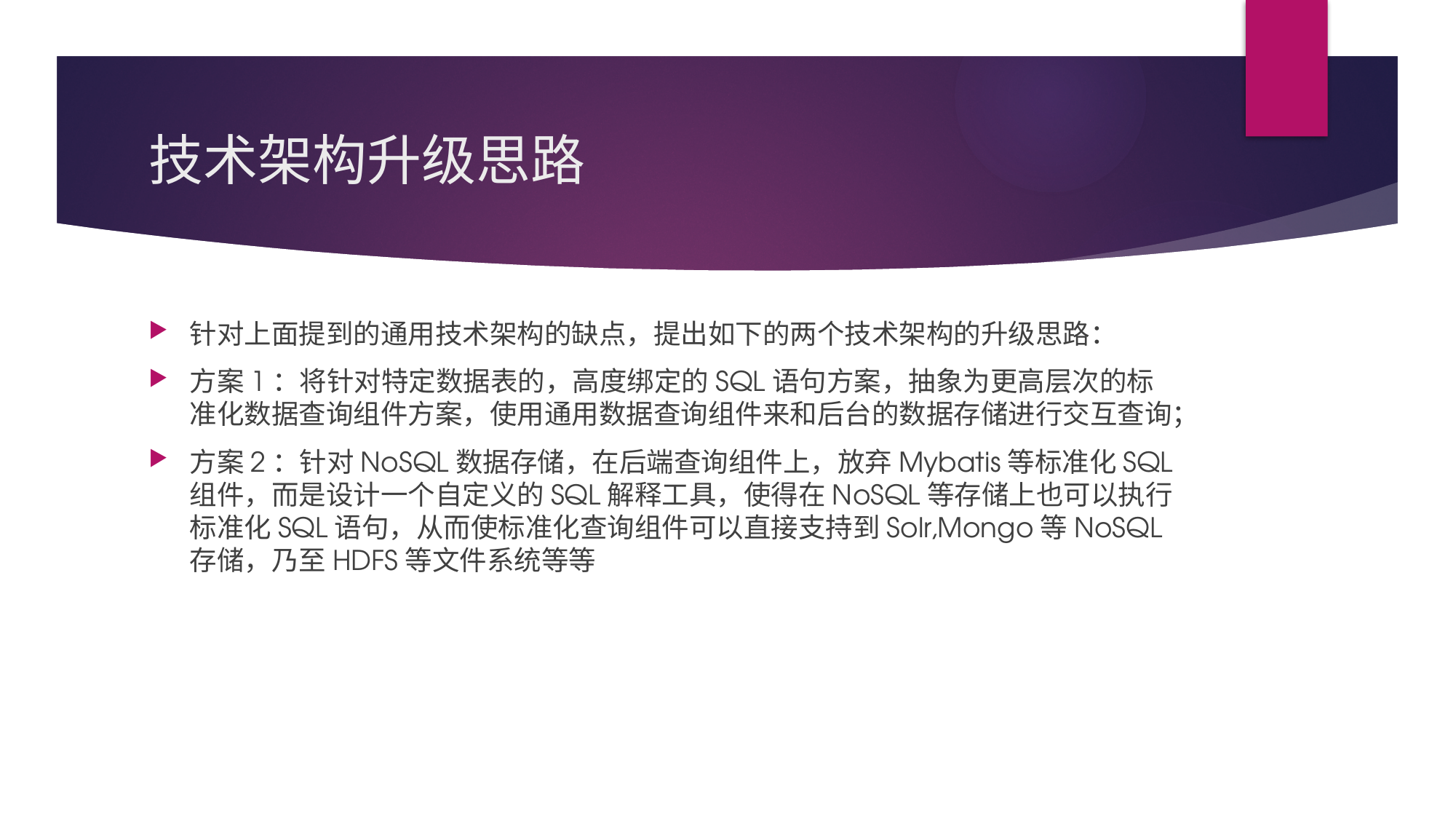

# 技术架构升级思路
针对上面提到的通用技术架构的缺点，提出如下的两个技术架构的升级思路：
方案1：将针对特定数据表的，高度绑定的SQL语句方案，抽象为更高层次的标准化数据查询组件方案，使用通用数据查询组件来和后台的数据存储进行交互查询；
方案2：针对NoSQL数据存储，在后端查询组件上，放弃Mybatis等标准化SQL组件，而是设计一个自定义的SQL解释工具，使得在NoSQL等存储上也可以执行标准化SQL语句，从而使标准化查询组件可以直接支持到Solr,Mongo等NoSQL存储，乃至HDFS等文件系统等等